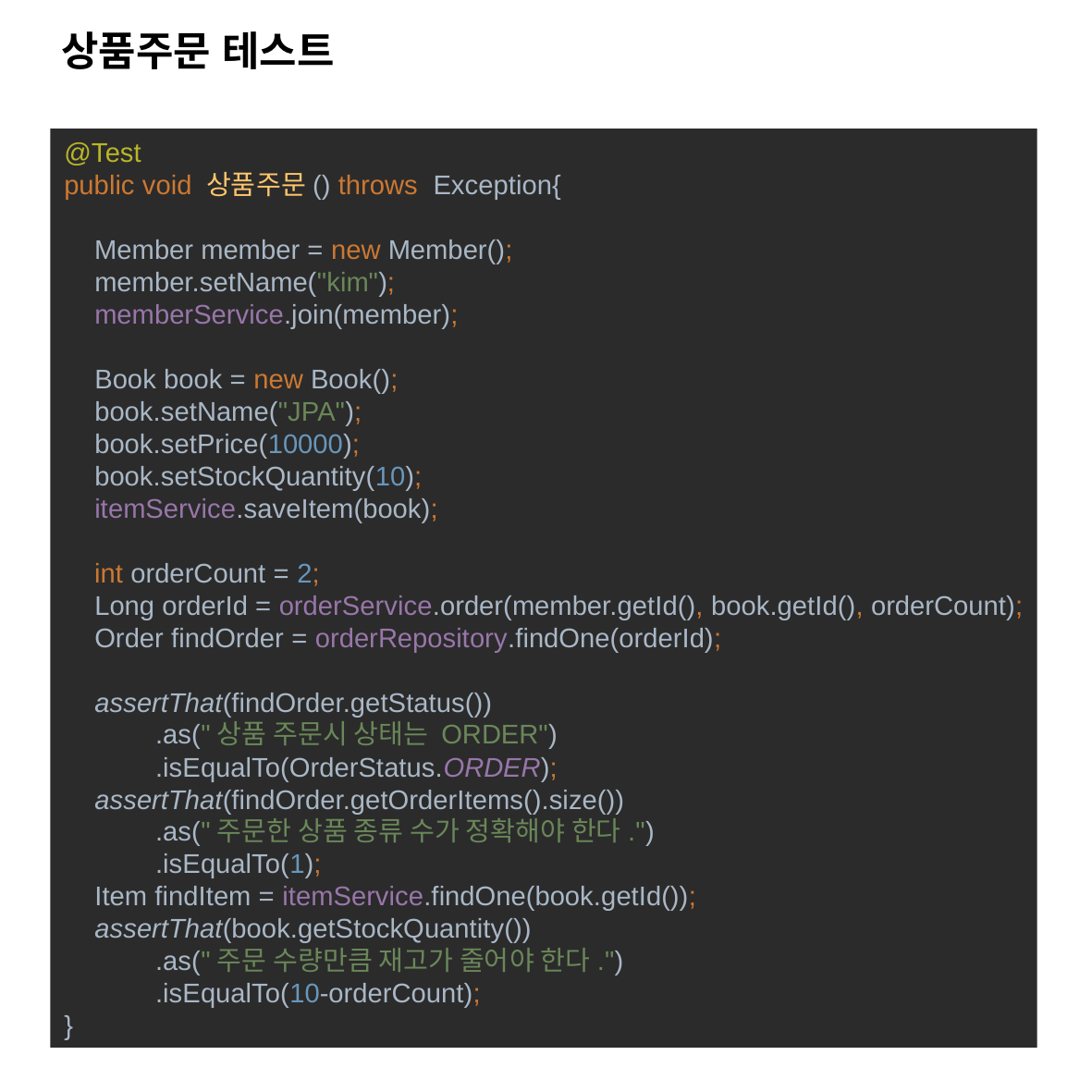

# 상품주문 테스트
@Test
public void 상품주문() throws  Exception{
    Member member = new Member();
    member.setName("kim");
    memberService.join(member);
    Book book = new Book();
    book.setName("JPA");
    book.setPrice(10000);
    book.setStockQuantity(10);
    itemService.saveItem(book);
    int orderCount = 2;
    Long orderId = orderService.order(member.getId(), book.getId(), orderCount);
    Order findOrder = orderRepository.findOne(orderId);
    assertThat(findOrder.getStatus())
            .as("상품 주문시 상태는 ORDER")
            .isEqualTo(OrderStatus.ORDER);
    assertThat(findOrder.getOrderItems().size())
            .as("주문한 상품 종류 수가 정확해야 한다.")
            .isEqualTo(1);
    Item findItem = itemService.findOne(book.getId());
    assertThat(book.getStockQuantity())
            .as("주문 수량만큼 재고가 줄어야 한다.")
            .isEqualTo(10-orderCount);
}